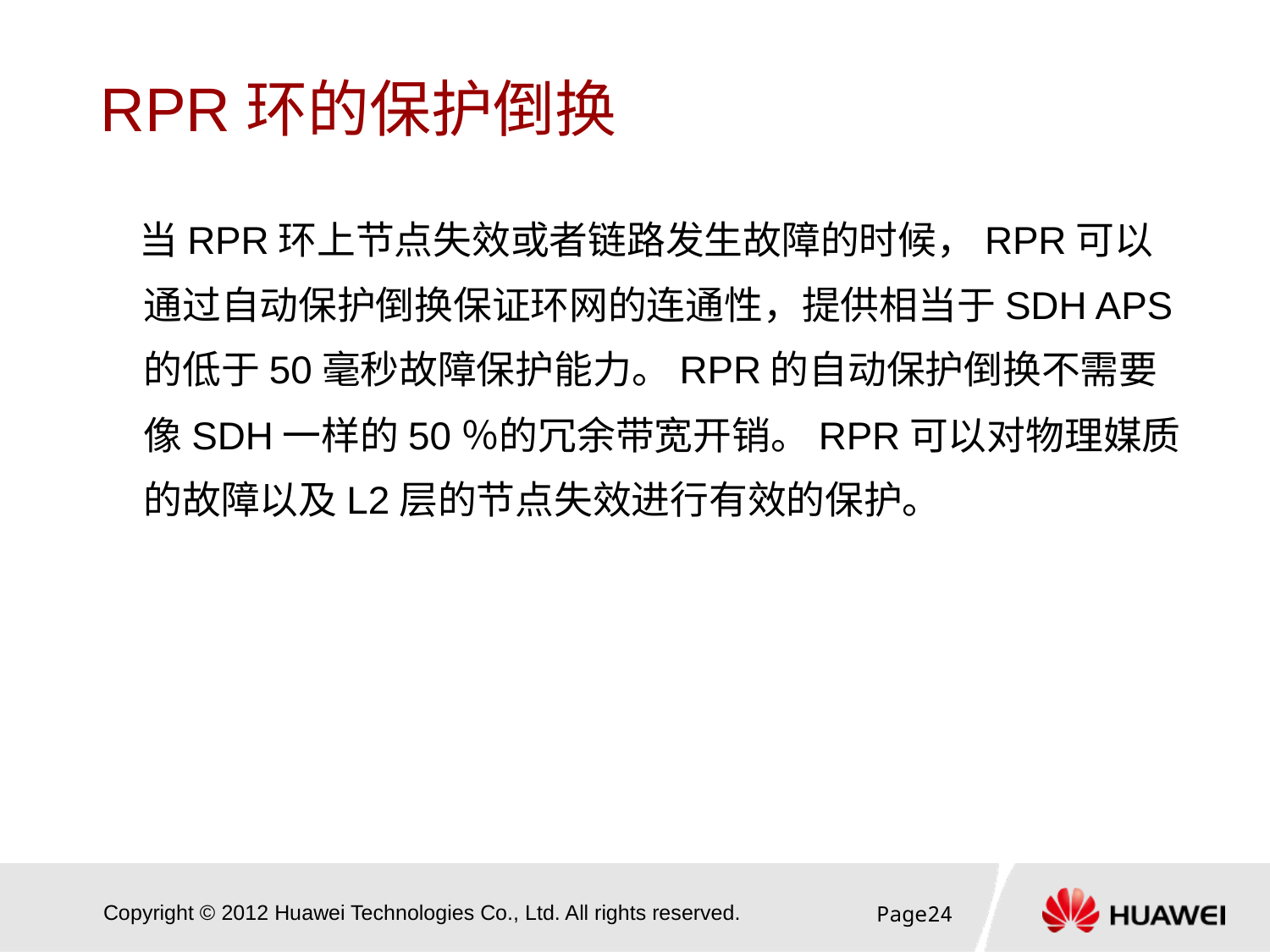

# RPR环的保护倒换
当RPR环上节点失效或者链路发生故障的时候，RPR可以通过自动保护倒换保证环网的连通性，提供相当于SDH APS的低于50毫秒故障保护能力。RPR的自动保护倒换不需要像SDH一样的50％的冗余带宽开销。RPR可以对物理媒质的故障以及L2层的节点失效进行有效的保护。
Page24